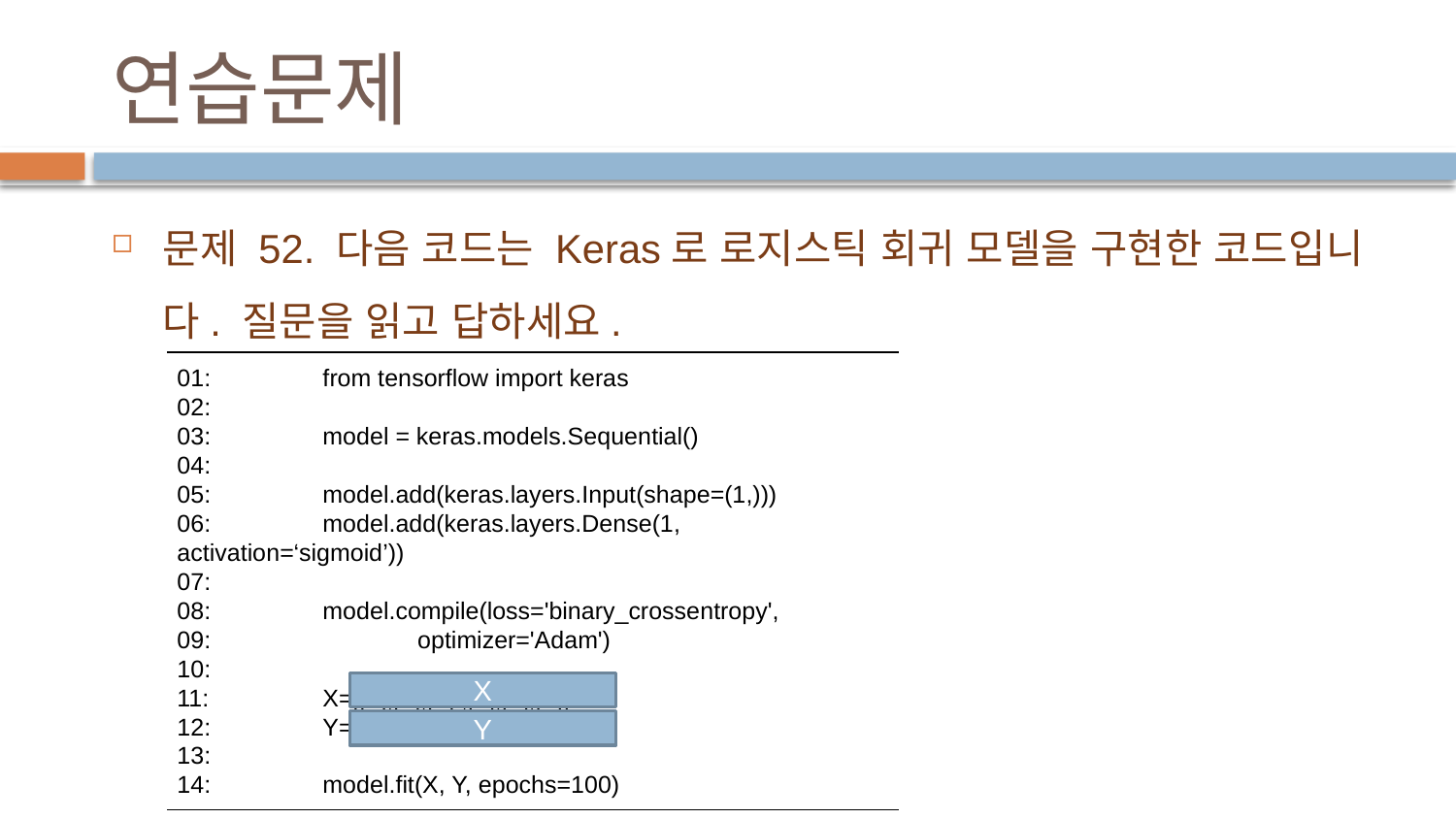

# 연습문제
문제 52. 다음 코드는 Keras로 로지스틱 회귀 모델을 구현한 코드입니다. 질문을 읽고 답하세요.
| 01: from tensorflow import keras 02: 03: model = keras.models.Sequential() 04: 05: model.add(keras.layers.Input(shape=(1,))) 06: model.add(keras.layers.Dense(1, activation=‘sigmoid’)) 07: 08: model.compile(loss='binary\_crossentropy', 09: optimizer='Adam') 10: 11: X=[[1],[2],[3] ,[4],[5],[6]] 12: Y=[[1],[0],[1] ,[0],[1],[0]] 13: 14: model.fit(X, Y, epochs=100) |
| --- |
X
Y